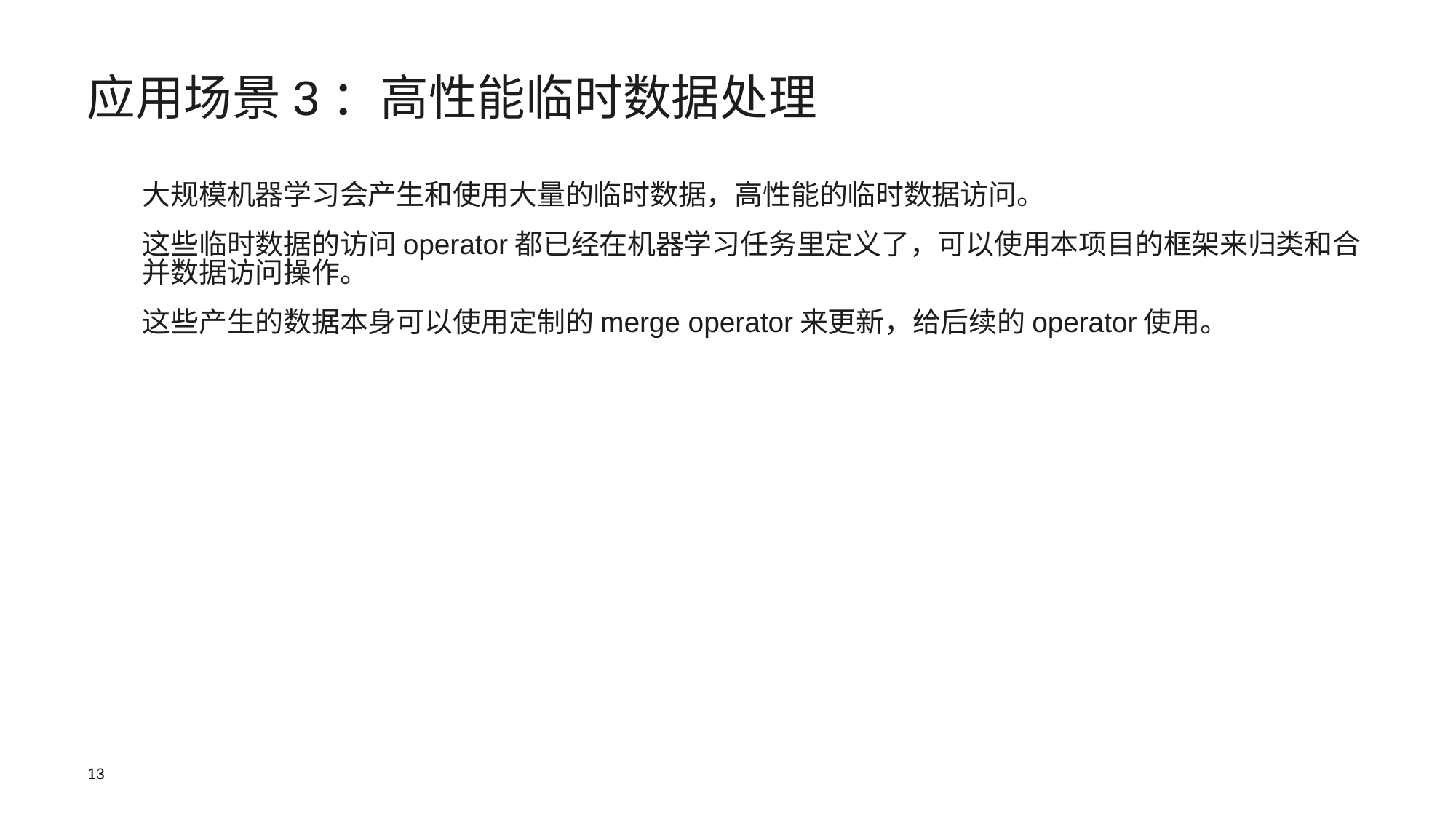

应用场景3：高性能临时数据处理

大规模机器学习会产生和使用大量的临时数据，高性能的临时数据访问。
这些临时数据的访问operator都已经在机器学习任务里定义了，可以使用本项目的框架来归类和合并数据访问操作。
这些产生的数据本身可以使用定制的merge operator来更新，给后续的operator使用。

13